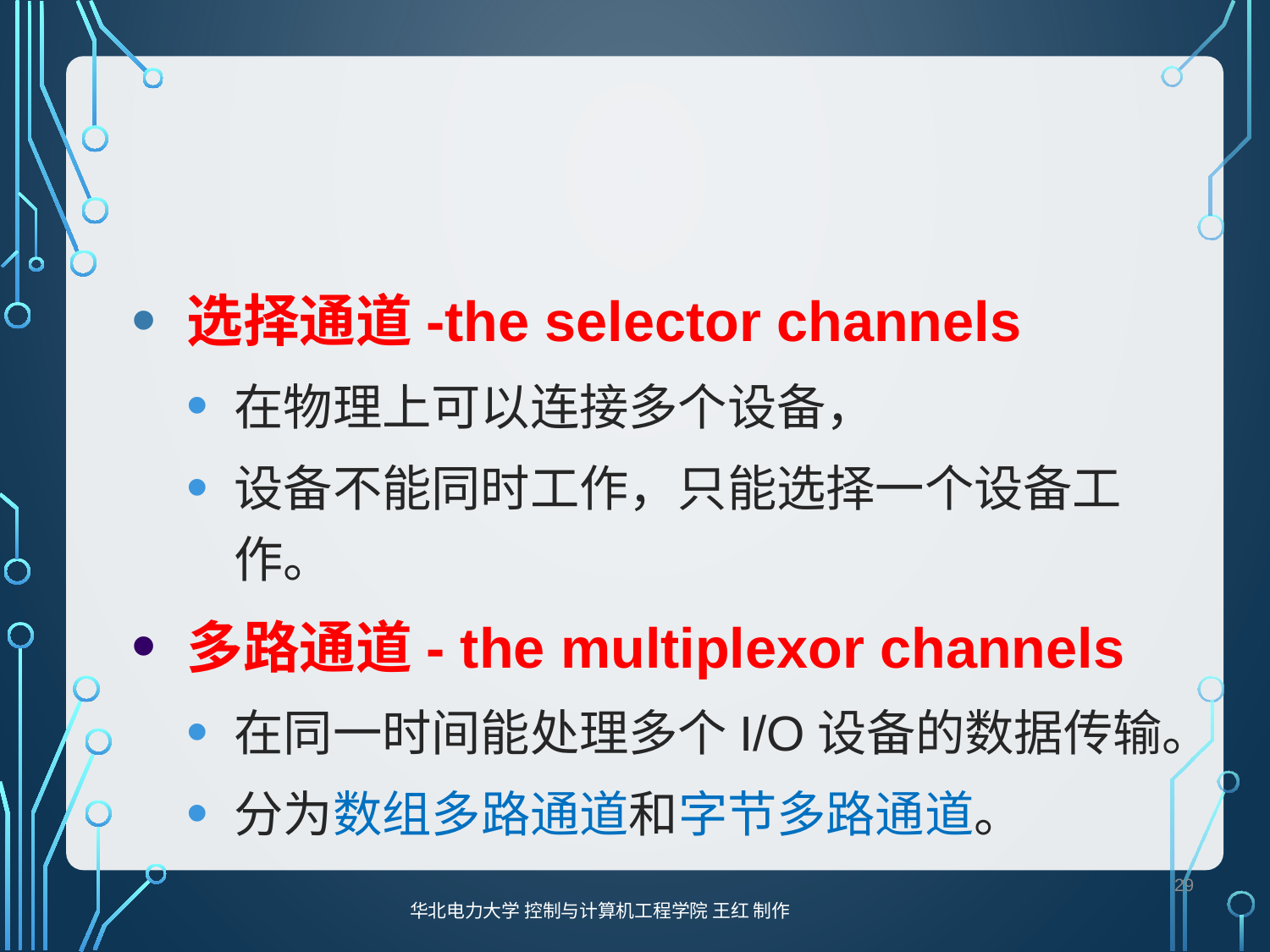

#
选择通道-the selector channels
在物理上可以连接多个设备，
设备不能同时工作，只能选择一个设备工作。
多路通道- the multiplexor channels
在同一时间能处理多个I/O设备的数据传输。
分为数组多路通道和字节多路通道。
29
华北电力大学 控制与计算机工程学院 王红 制作